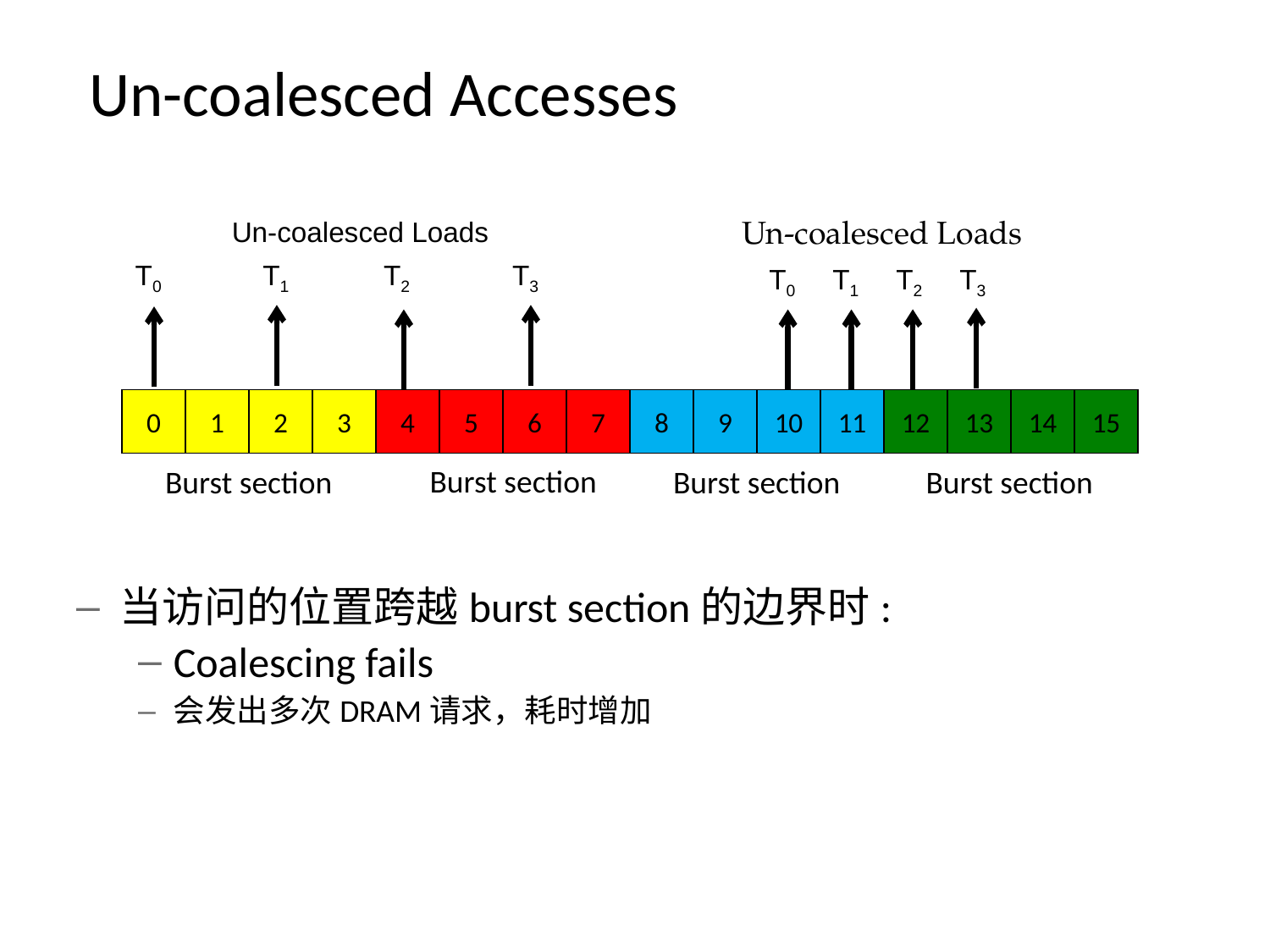

11
# Un-coalesced Accesses
Un-coalesced Loads
Un-coalesced Loads

T0
T1
T2
T3
T0
T1
T2
T3

0

1

2

3

4

5

6

7

8

9

10

11

12

13

14

15
Burst section
Burst section
Burst section
Burst section
当访问的位置跨越burst section的边界时:
Coalescing fails
会发出多次DRAM请求，耗时增加